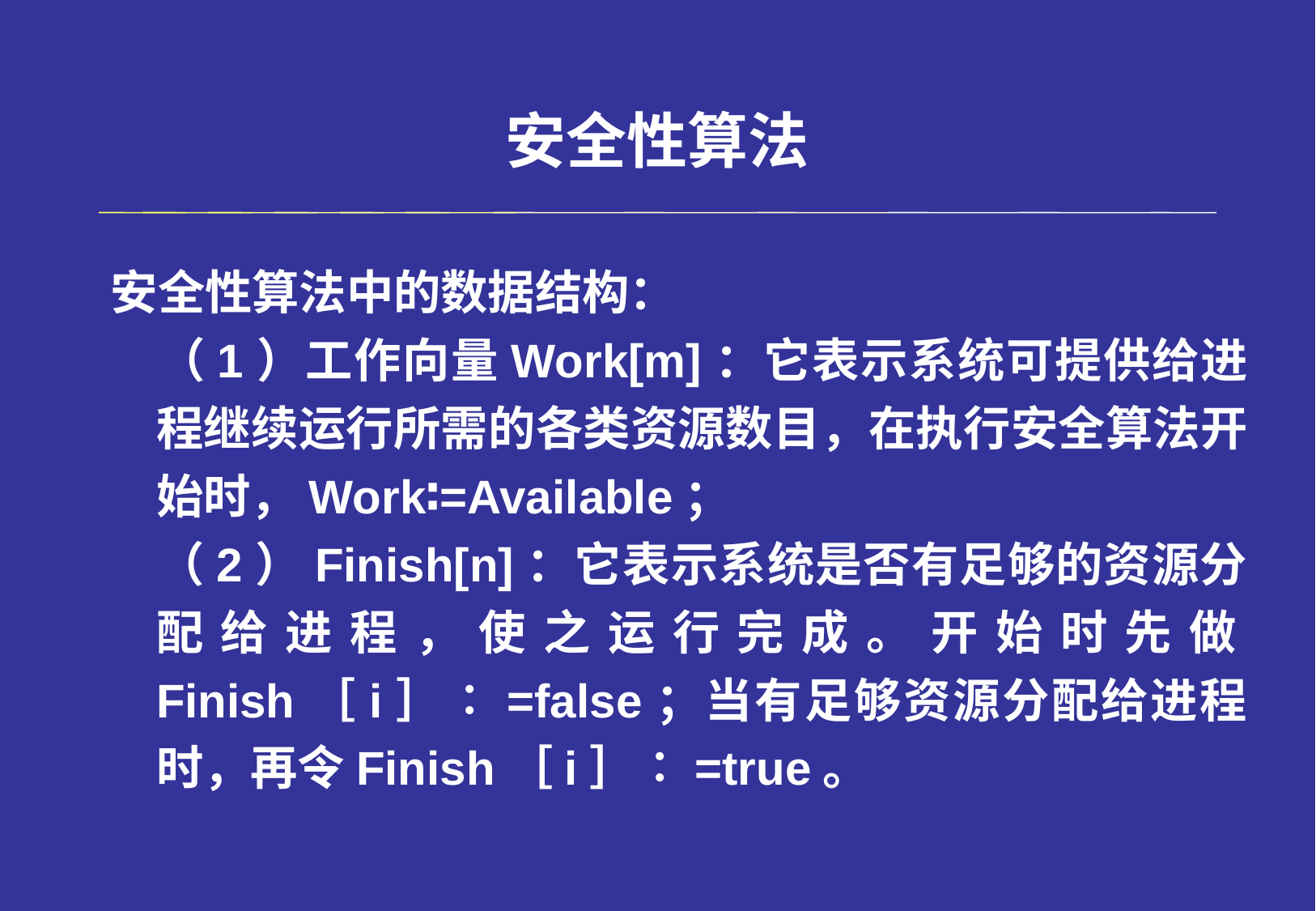

# 安全性算法
安全性算法中的数据结构：
	（1）工作向量Work[m]：它表示系统可提供给进程继续运行所需的各类资源数目，在执行安全算法开始时，Work∶=Available；
	（2）Finish[n]：它表示系统是否有足够的资源分配给进程，使之运行完成。开始时先做Finish［i］∶=false；当有足够资源分配给进程时，再令Finish［i］∶=true。